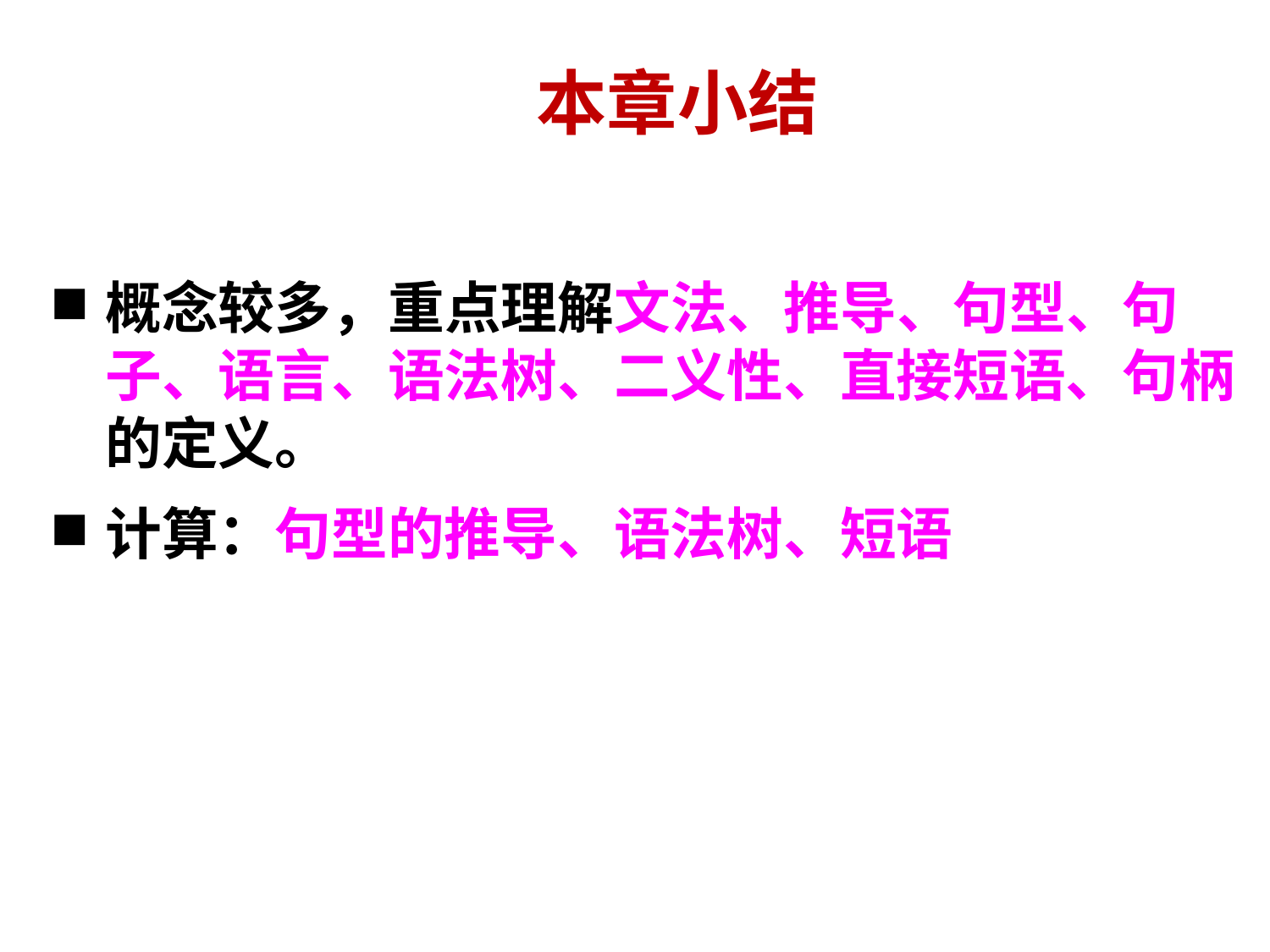

# 本章小结
概念较多，重点理解文法、推导、句型、句子、语言、语法树、二义性、直接短语、句柄的定义。
计算：句型的推导、语法树、短语